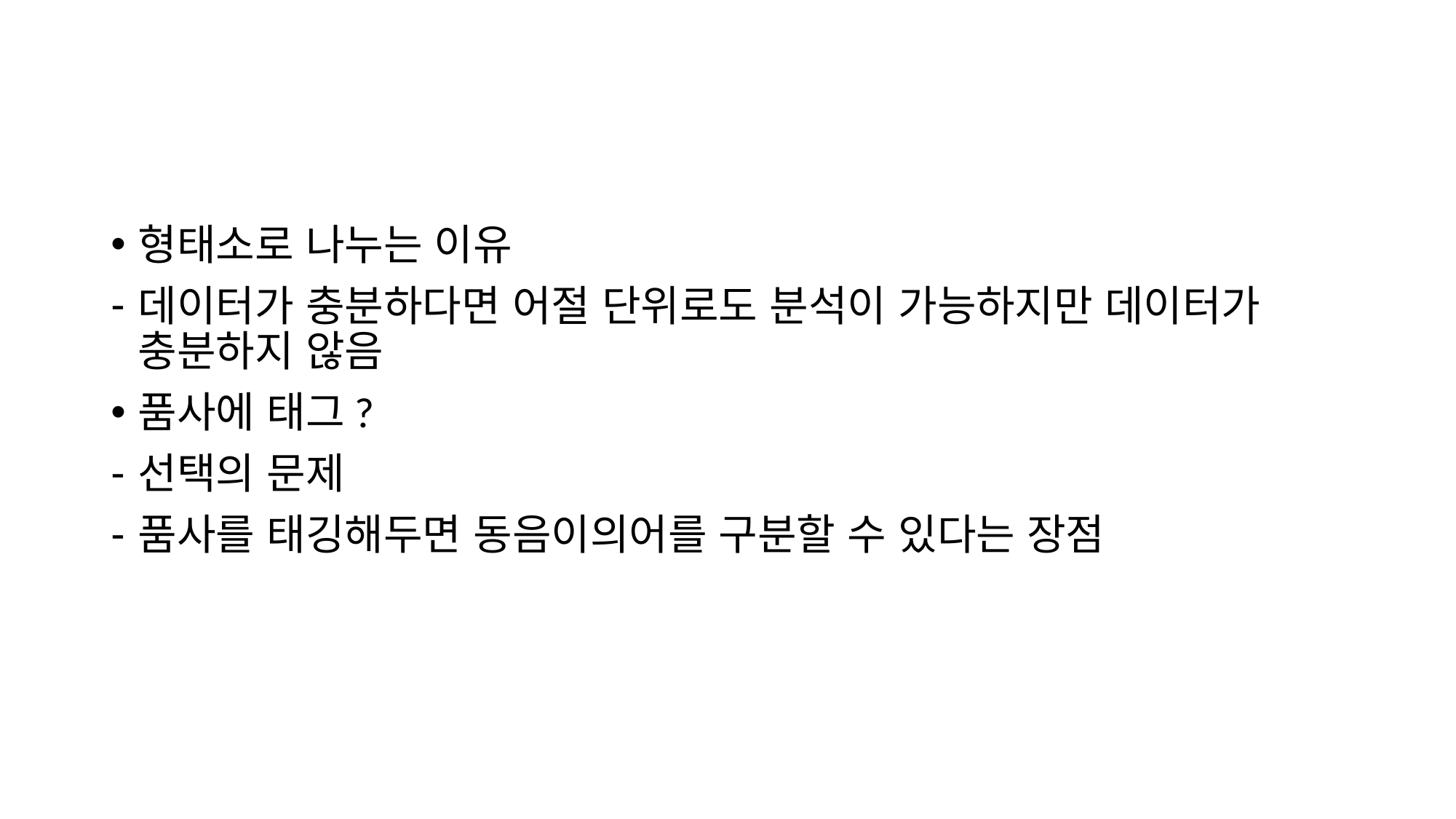

#
형태소로 나누는 이유
데이터가 충분하다면 어절 단위로도 분석이 가능하지만 데이터가 충분하지 않음
품사에 태그?
선택의 문제
품사를 태깅해두면 동음이의어를 구분할 수 있다는 장점